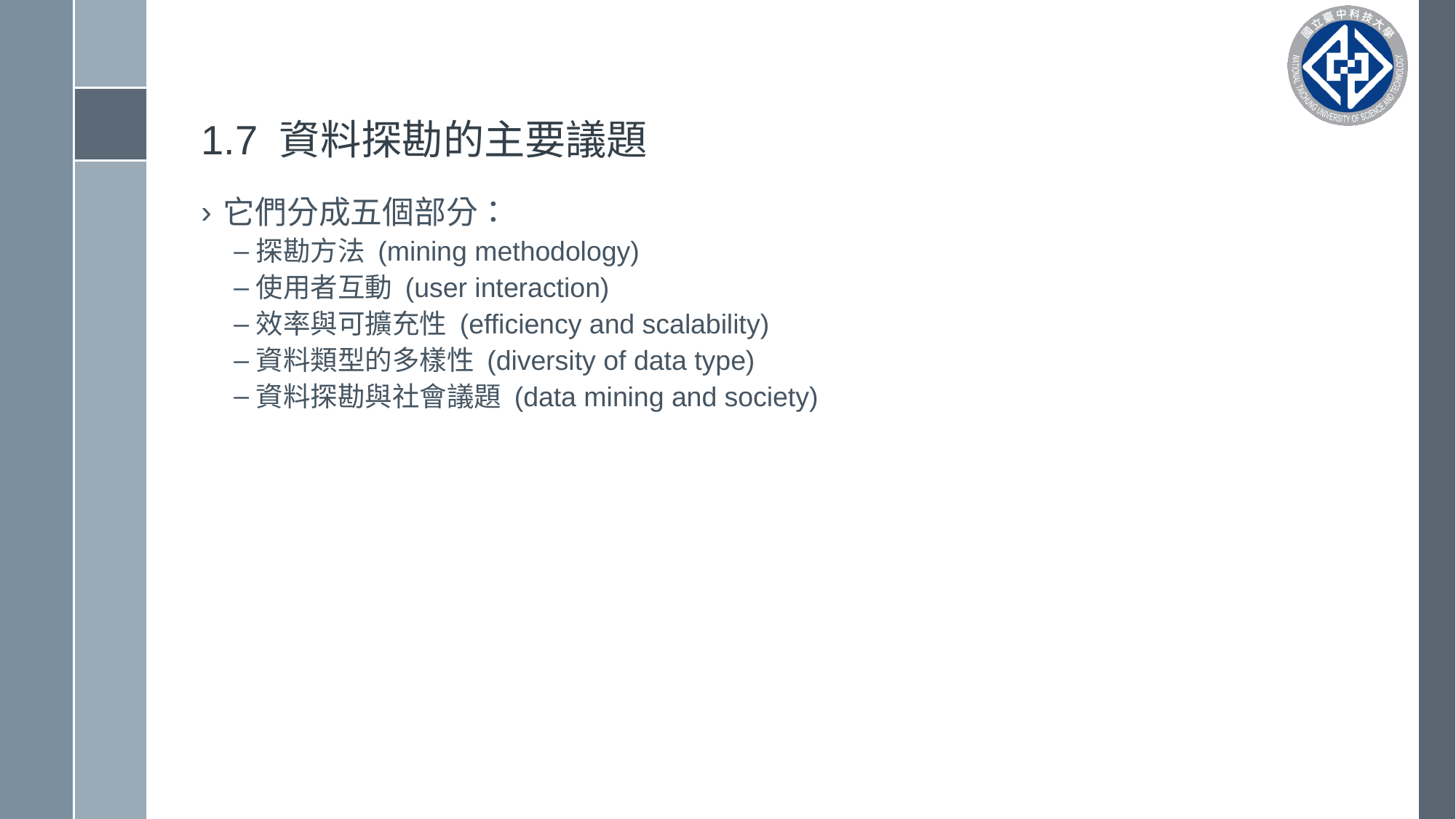

# 1.7 資料探勘的主要議題
它們分成五個部分：
探勘方法 (mining methodology)
使用者互動 (user interaction)
效率與可擴充性 (efficiency and scalability)
資料類型的多樣性 (diversity of data type)
資料探勘與社會議題 (data mining and society)